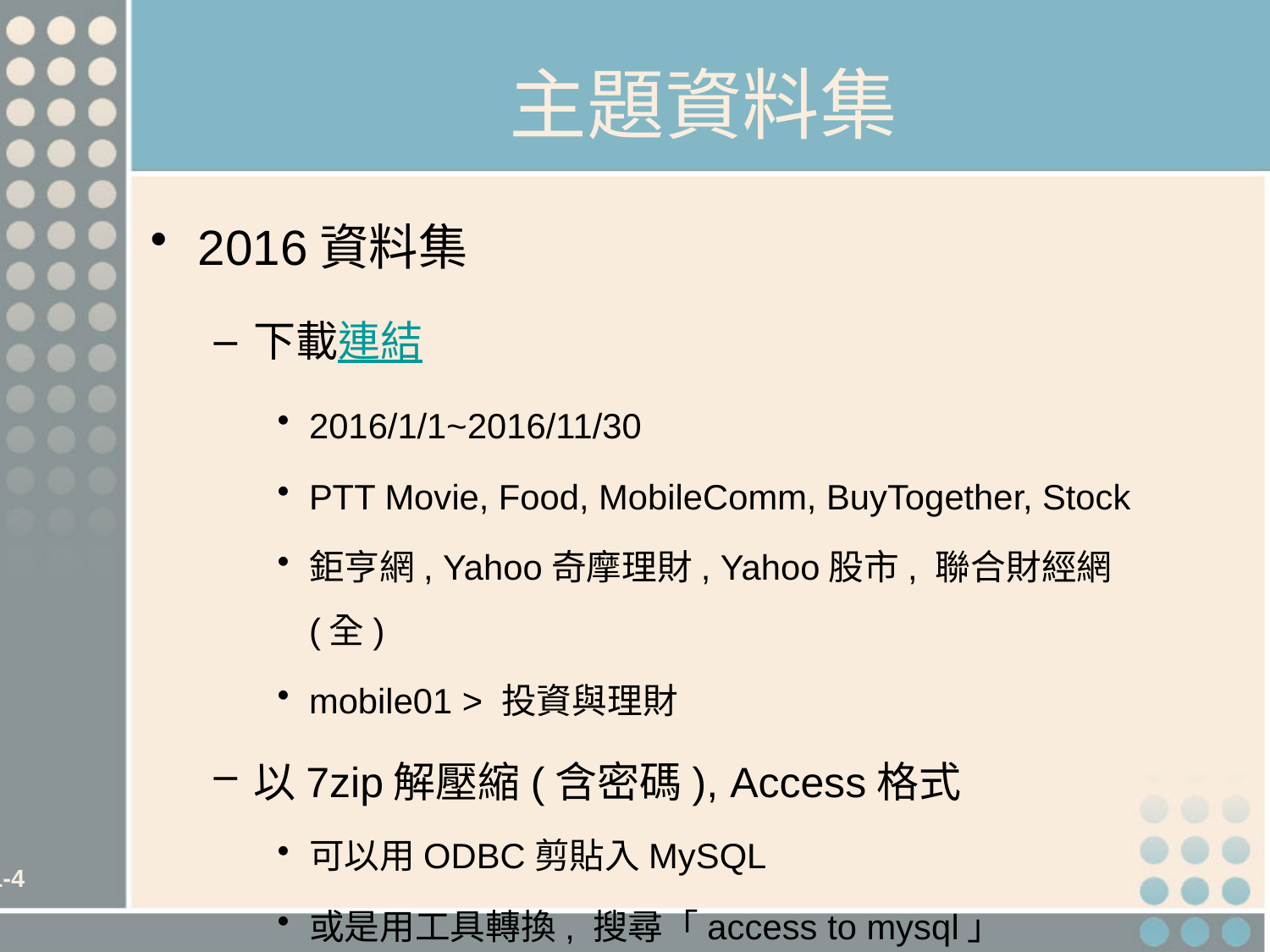

# 主題資料集
2016資料集
下載連結
2016/1/1~2016/11/30
PTT Movie, Food, MobileComm, BuyTogether, Stock
鉅亨網, Yahoo奇摩理財, Yahoo股市, 聯合財經網 (全)
mobile01 > 投資與理財
以7zip解壓縮(含密碼), Access格式
可以用ODBC剪貼入MySQL
或是用工具轉換, 搜尋「access to mysql」